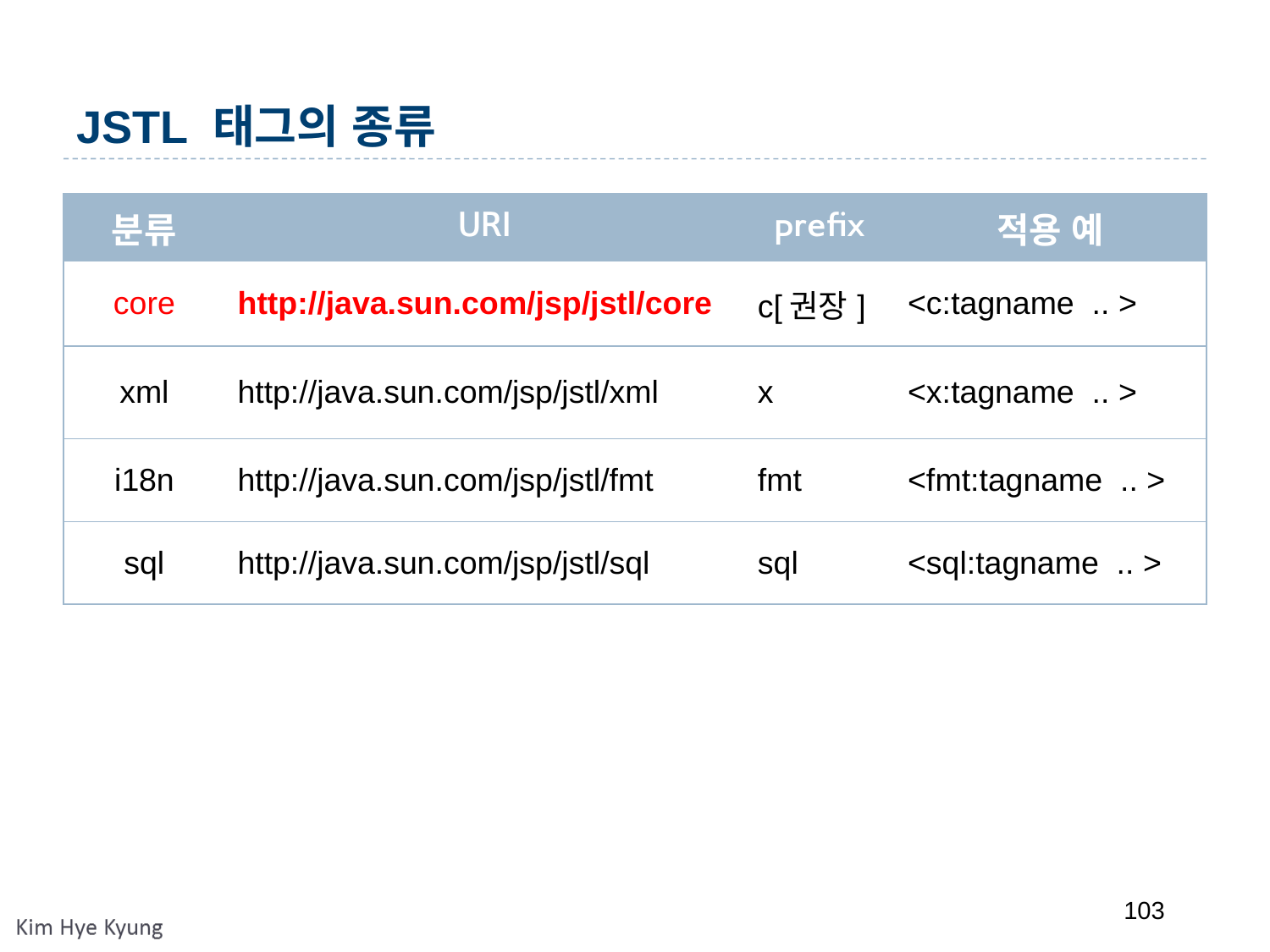

# JSTL 태그의 종류
| 분류 | URI | prefix | 적용 예 |
| --- | --- | --- | --- |
| core | http://java.sun.com/jsp/jstl/core | c[권장] | <c:tagname .. > |
| xml | http://java.sun.com/jsp/jstl/xml | x | <x:tagname .. > |
| i18n | http://java.sun.com/jsp/jstl/fmt | fmt | <fmt:tagname .. > |
| sql | http://java.sun.com/jsp/jstl/sql | sql | <sql:tagname .. > |
103